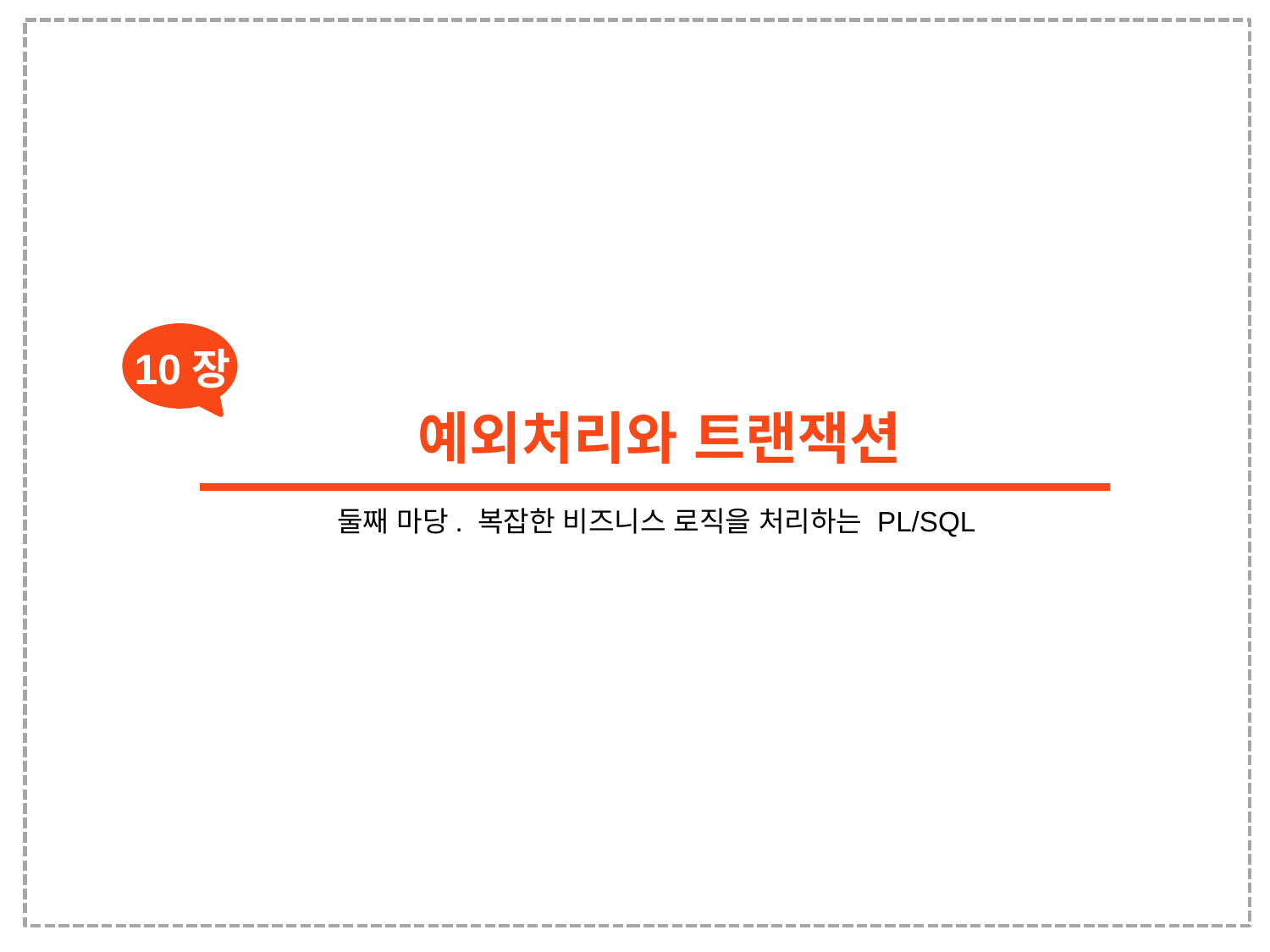

10장
예외처리와 트랜잭션
둘째 마당. 복잡한 비즈니스 로직을 처리하는 PL/SQL